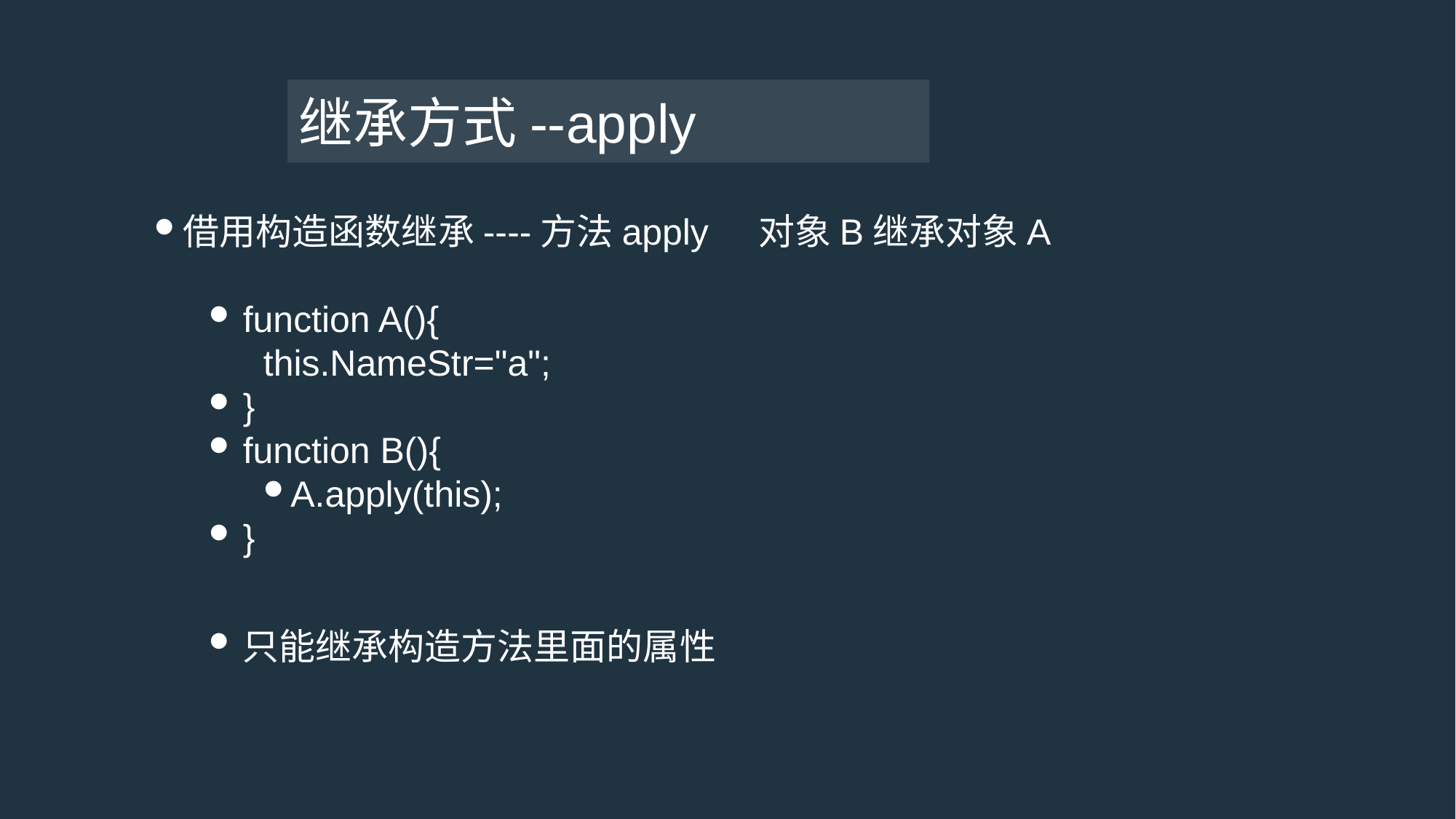

# 继承方式--apply
借用构造函数继承----方法apply    对象B继承对象A

function A(){
this.NameStr="a";
}
function B(){
A.apply(this);
}

只能继承构造方法里面的属性